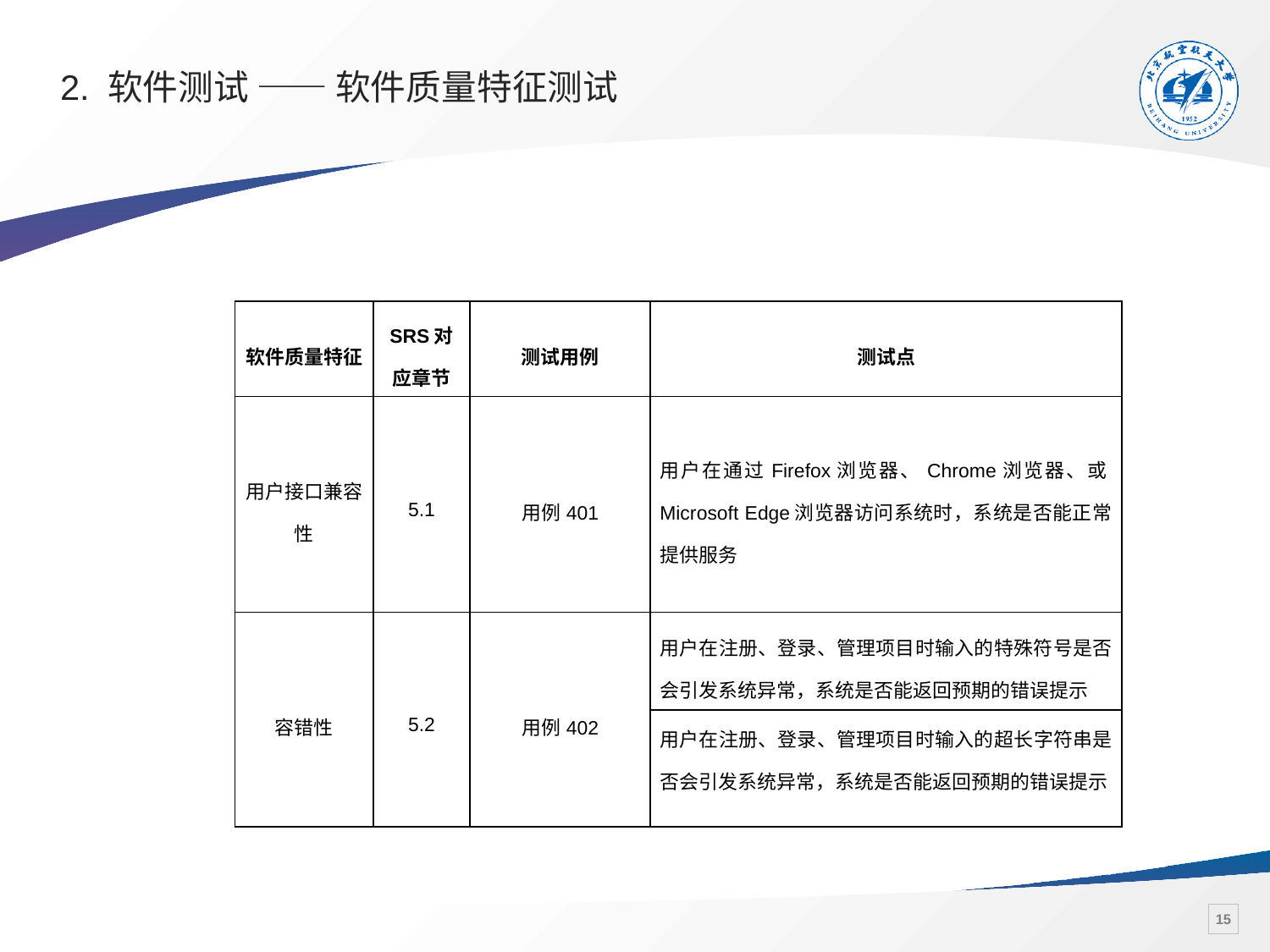

# 2. 软件测试 —— 软件质量特征测试
| 软件质量特征 | SRS对应章节 | 测试用例 | 测试点 |
| --- | --- | --- | --- |
| 用户接口兼容性 | 5.1 | 用例401 | 用户在通过Firefox浏览器、Chrome浏览器、或Microsoft Edge浏览器访问系统时，系统是否能正常提供服务 |
| 容错性 | 5.2 | 用例402 | 用户在注册、登录、管理项目时输入的特殊符号是否会引发系统异常，系统是否能返回预期的错误提示 |
|  |  |  | 用户在注册、登录、管理项目时输入的超长字符串是否会引发系统异常，系统是否能返回预期的错误提示 |